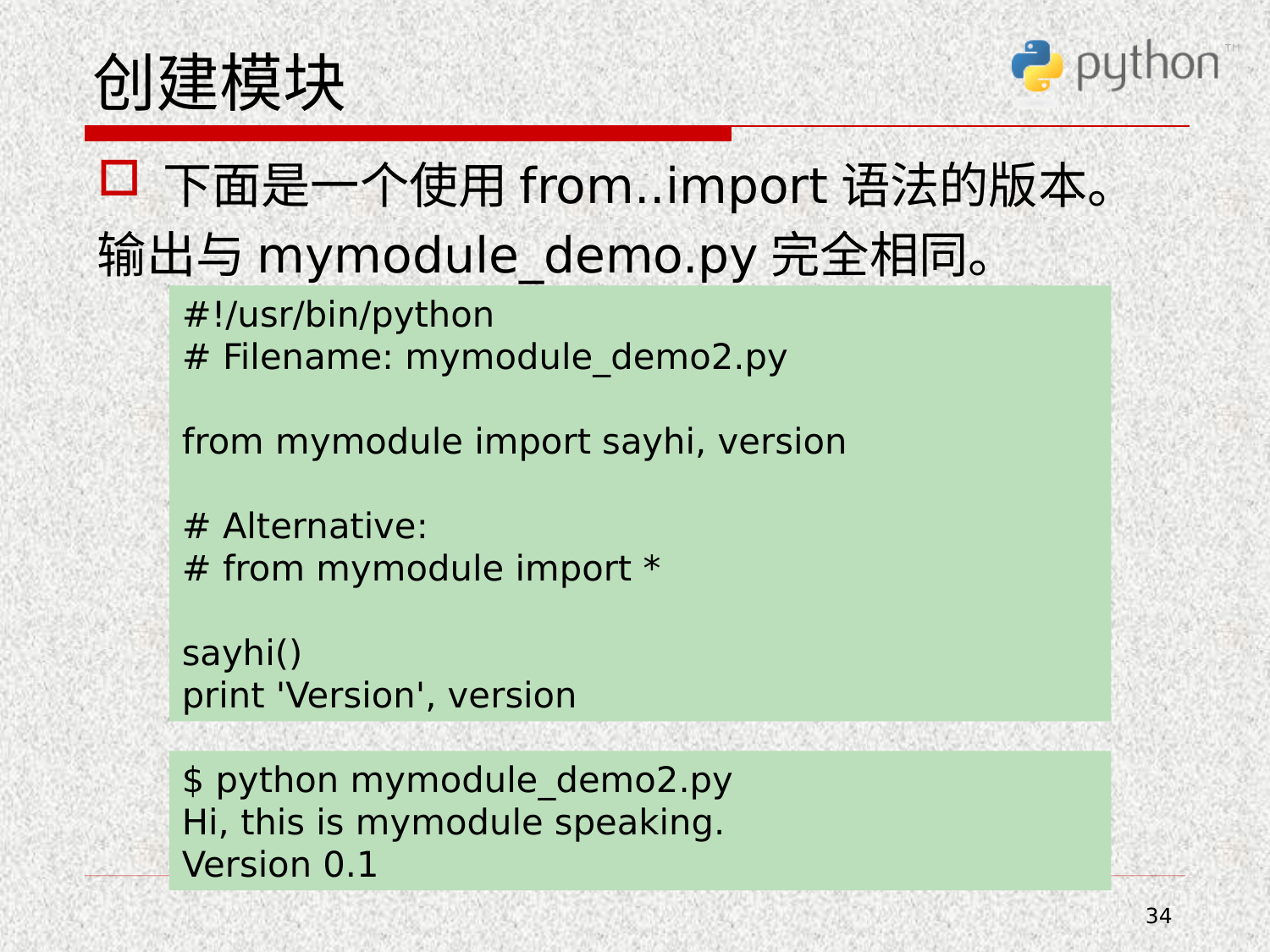

# 创建模块
下面是一个使用from..import语法的版本。
输出与mymodule_demo.py完全相同。
#!/usr/bin/python
# Filename: mymodule_demo2.py
from mymodule import sayhi, version
# Alternative:
# from mymodule import *
sayhi()
print 'Version', version
$ python mymodule_demo2.py
Hi, this is mymodule speaking.
Version 0.1
34